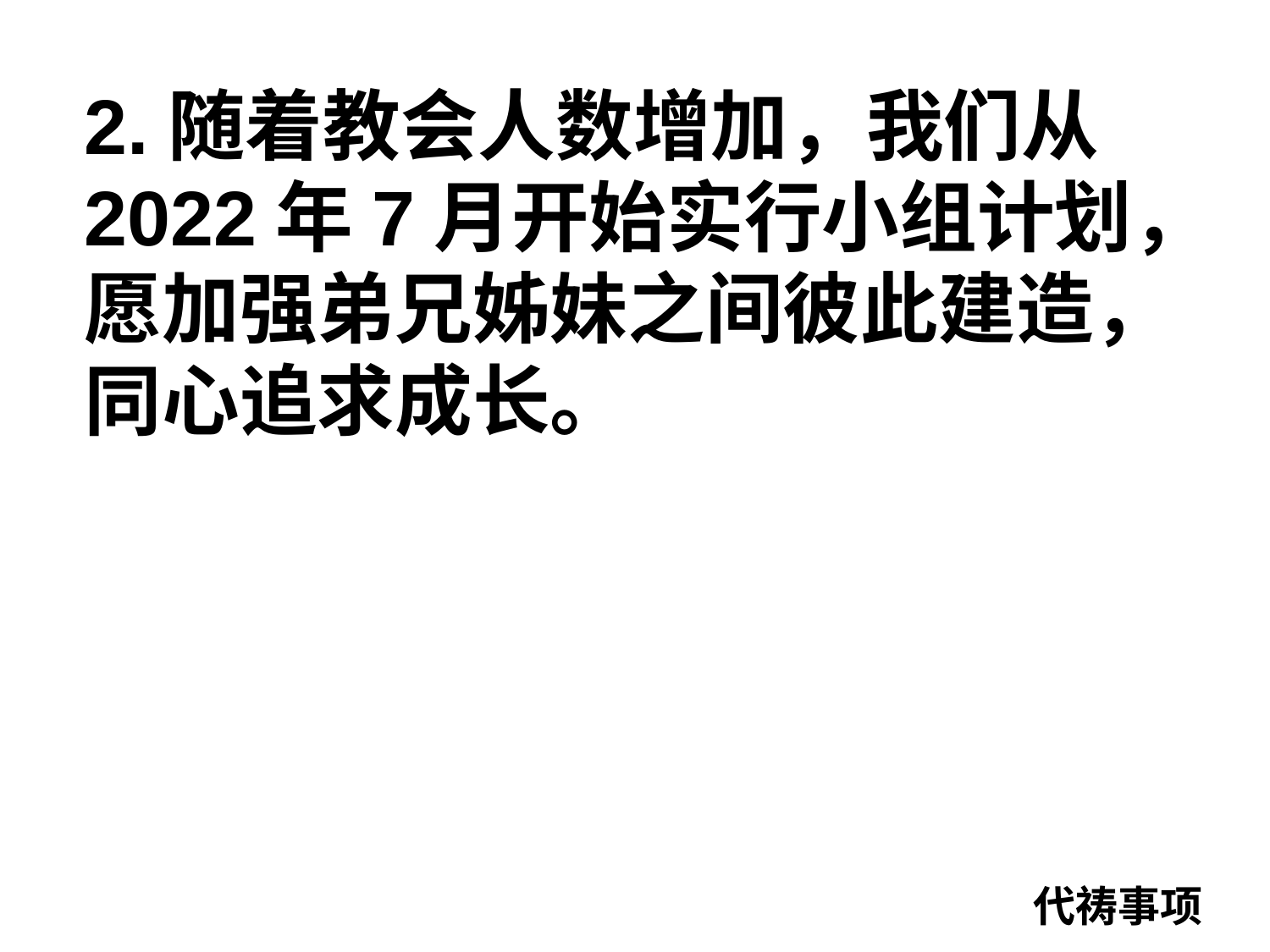

2.随着教会人数增加，我们从2022年7月开始实行小组计划，愿加强弟兄姊妹之间彼此建造，同心追求成长。
代祷事项